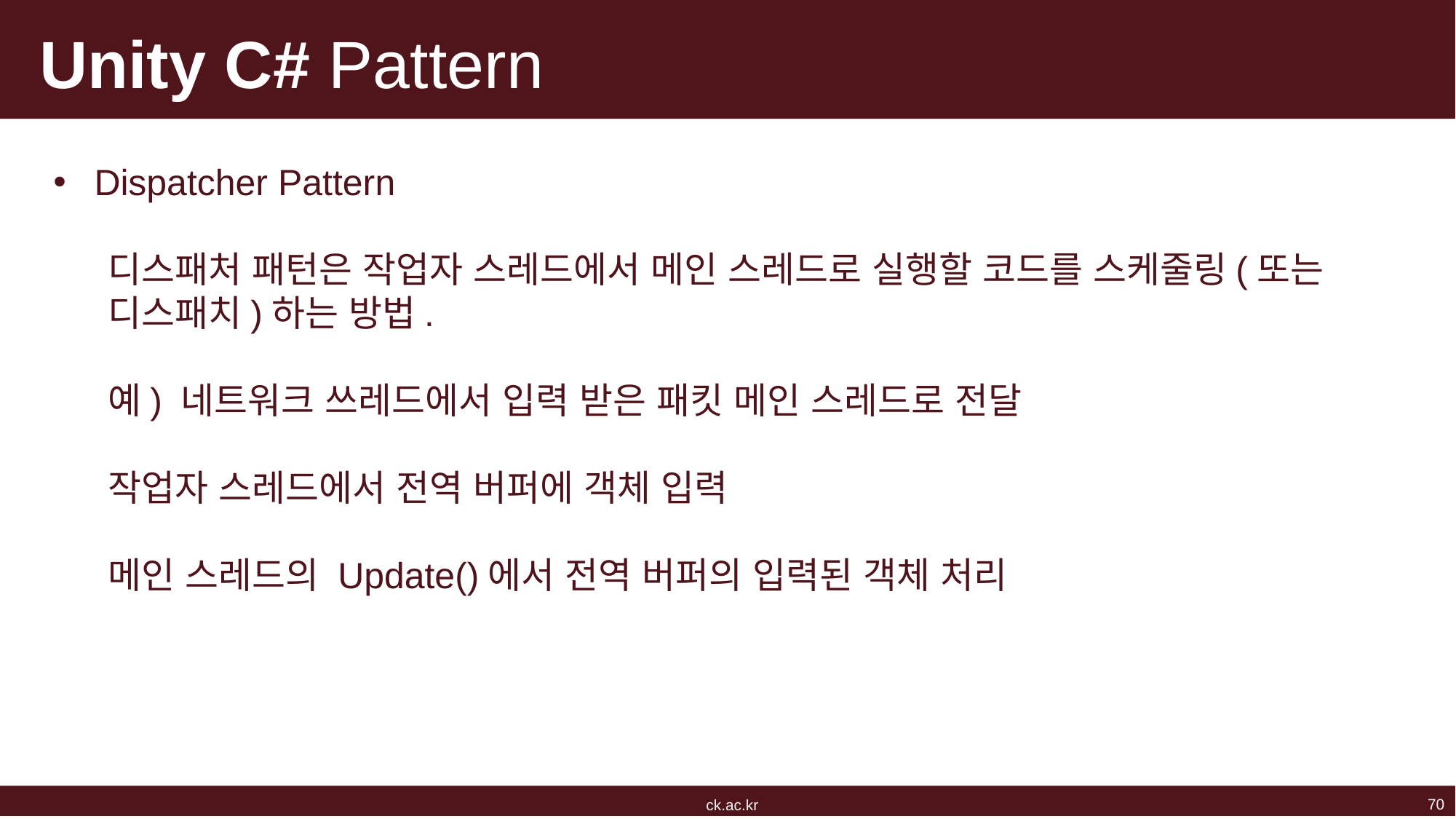

# Unity C# Pattern
Dispatcher Pattern

디스패처 패턴은 작업자 스레드에서 메인 스레드로 실행할 코드를 스케줄링(또는 디스패치)하는 방법.

예) 네트워크 쓰레드에서 입력 받은 패킷 메인 스레드로 전달

작업자 스레드에서 전역 버퍼에 객체 입력

메인 스레드의 Update()에서 전역 버퍼의 입력된 객체 처리
70
ck.ac.kr